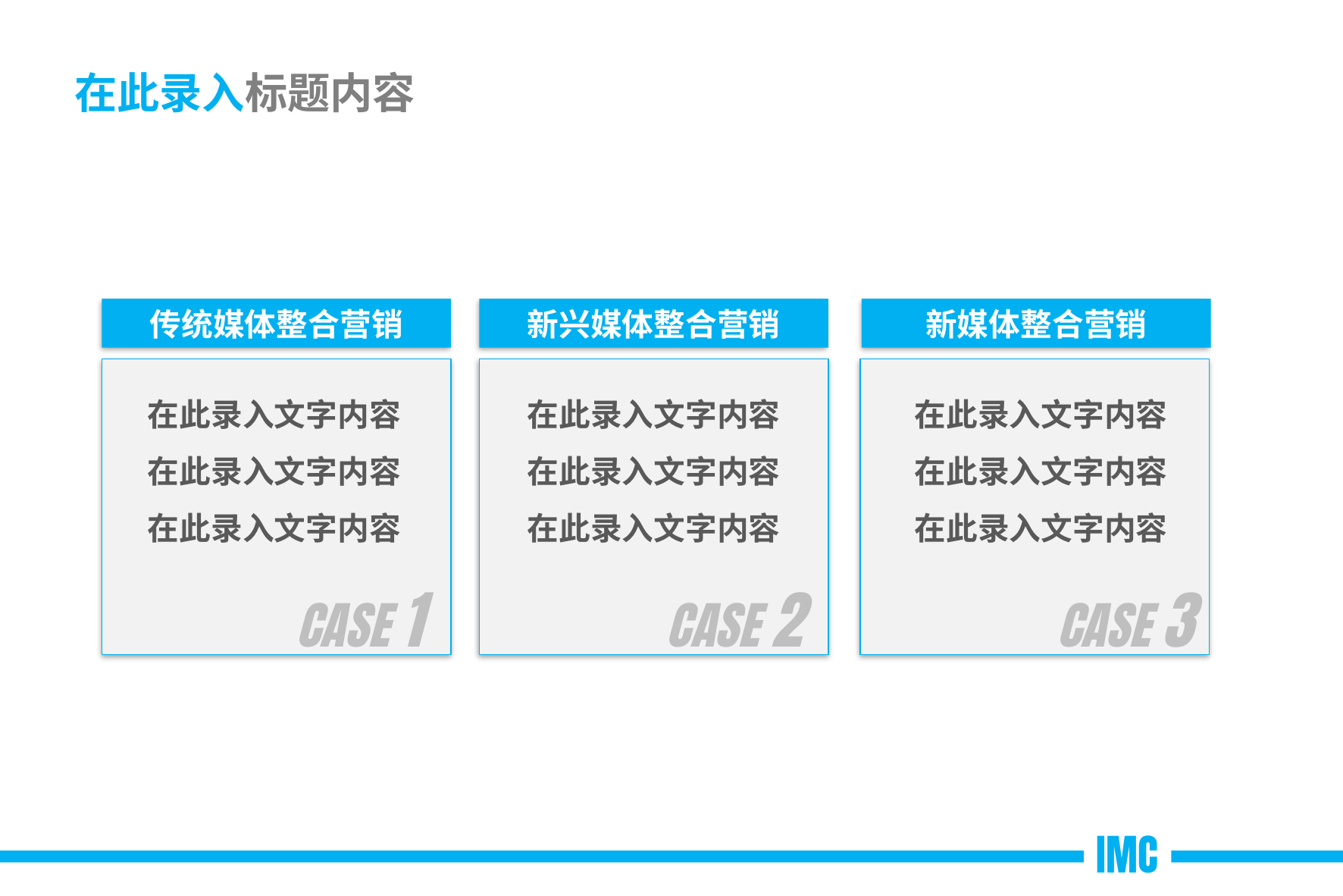

# 在此录入标题内容
传统媒体整合营销
新兴媒体整合营销
新媒体整合营销

在此录入文字内容
在此录入文字内容
在此录入文字内容
在此录入文字内容
在此录入文字内容
在此录入文字内容
在此录入文字内容
在此录入文字内容
在此录入文字内容
CASE 1
CASE 2
CASE 3